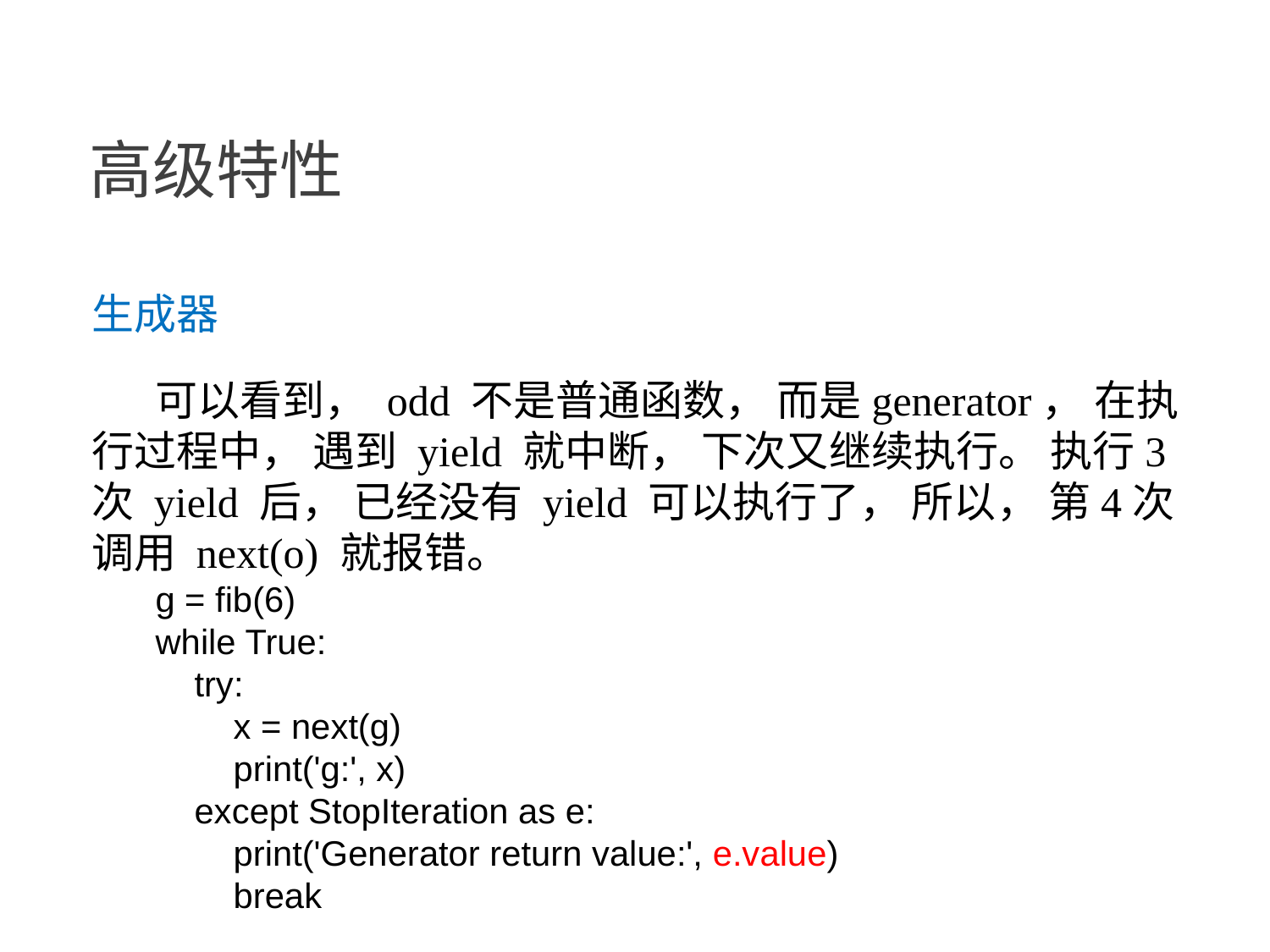

高级特性
生成器
可以看到， odd 不是普通函数， 而是generator， 在执行过程中， 遇到 yield 就中断， 下次又继续执行。 执行3次 yield 后， 已经没有 yield 可以执行了， 所以， 第4次调用 next(o) 就报错。
g = fib(6)
while True:
    try:
        x = next(g)
        print('g:', x)
    except StopIteration as e:
        print('Generator return value:', e.value)
        break